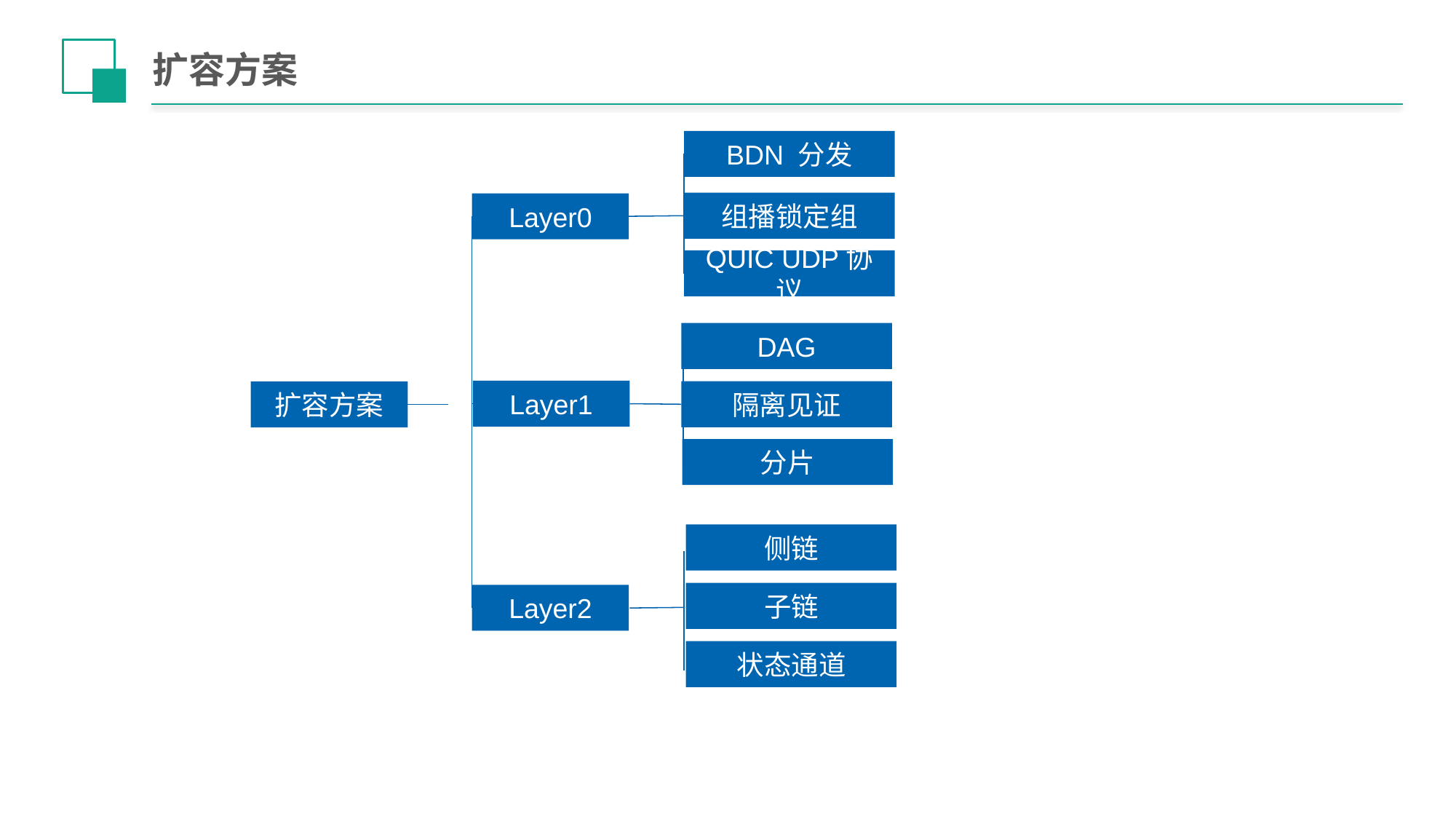

# 扩容方案
BDN 分发
组播锁定组
Layer0
QUIC UDP协议
DAG
Layer1
隔离见证
扩容方案
分片
侧链
子链
Layer2
状态通道